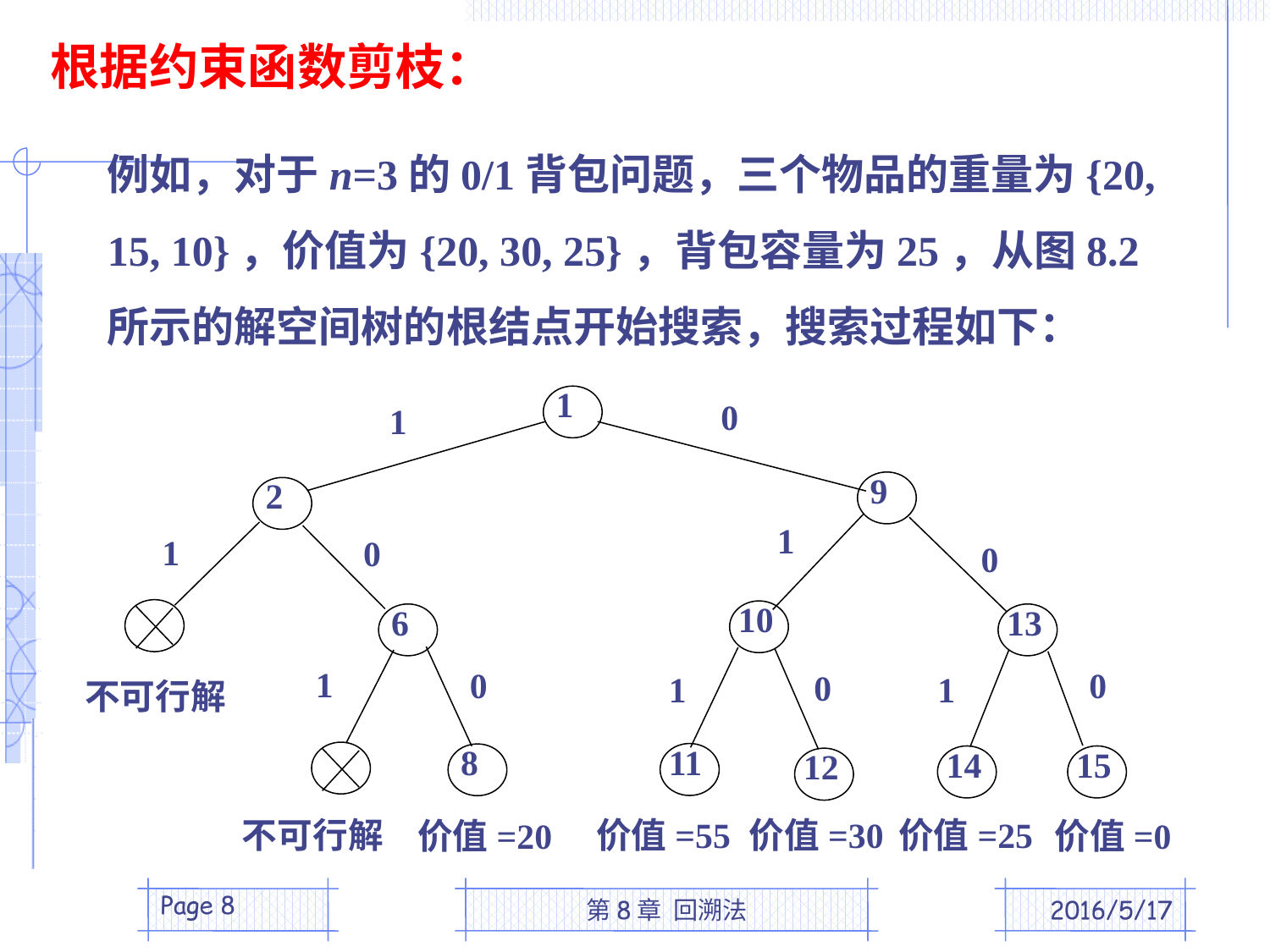

根据约束函数剪枝：
例如，对于n=3的0/1背包问题，三个物品的重量为{20, 15, 10}，价值为{20, 30, 25}，背包容量为25，从图8.2所示的解空间树的根结点开始搜索，搜索过程如下：
1
0
1

9
2

1
1
0
0

10
6
13

1
0
0
0
1
1

11
8
14
15
12

不可行解
价值=55
价值=30
价值=25
价值=20
价值=0
不可行解
Page 8
第8章  回溯法
2016/5/17